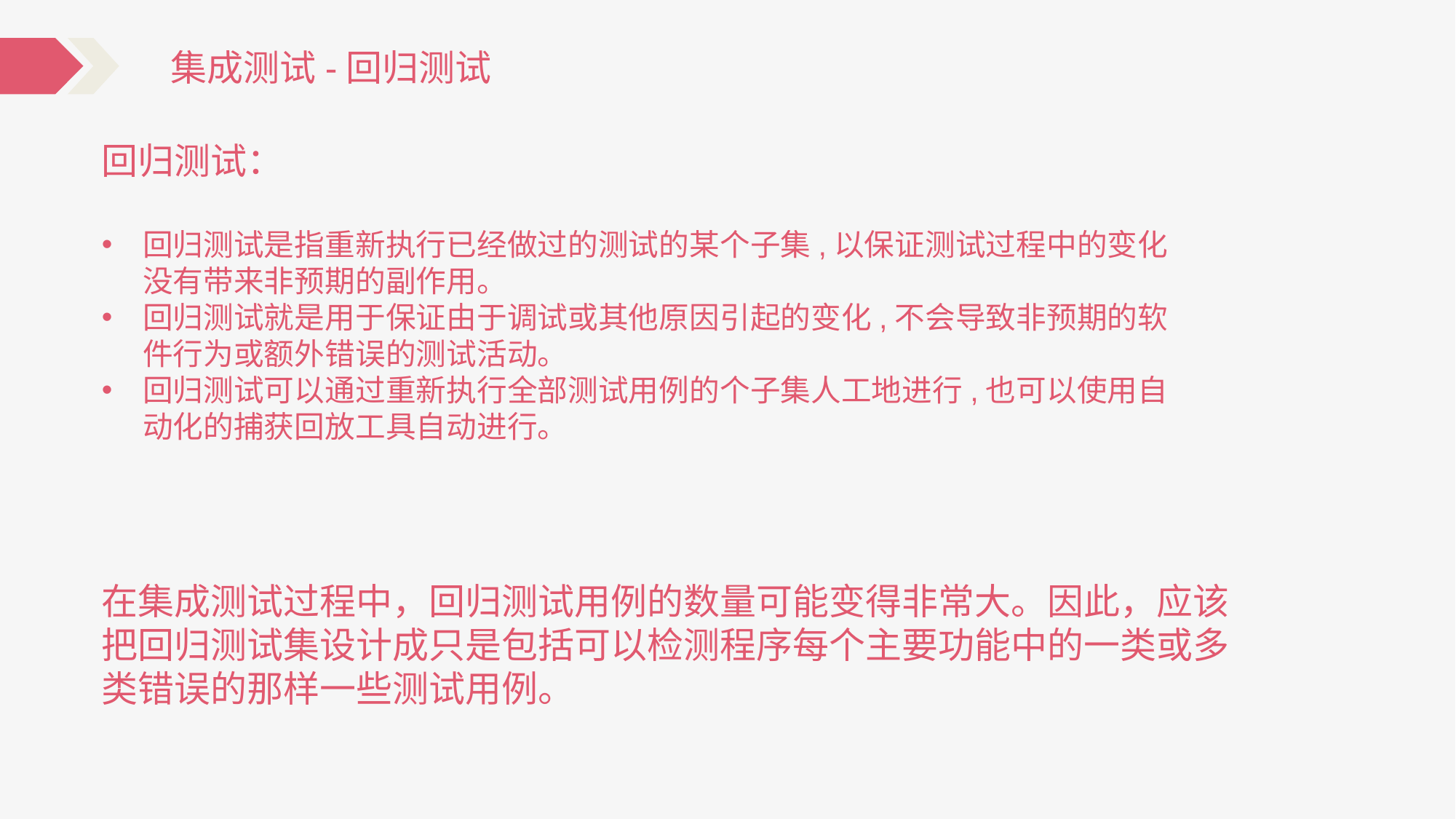

集成测试-回归测试
回归测试：

回归测试是指重新执行已经做过的测试的某个子集,以保证测试过程中的变化没有带来非预期的副作用。
回归测试就是用于保证由于调试或其他原因引起的变化,不会导致非预期的软件行为或额外错误的测试活动。
回归测试可以通过重新执行全部测试用例的个子集人工地进行,也可以使用自动化的捕获回放工具自动进行。
在集成测试过程中，回归测试用例的数量可能变得非常大。因此，应该把回归测试集设计成只是包括可以检测程序每个主要功能中的一类或多类错误的那样一些测试用例。